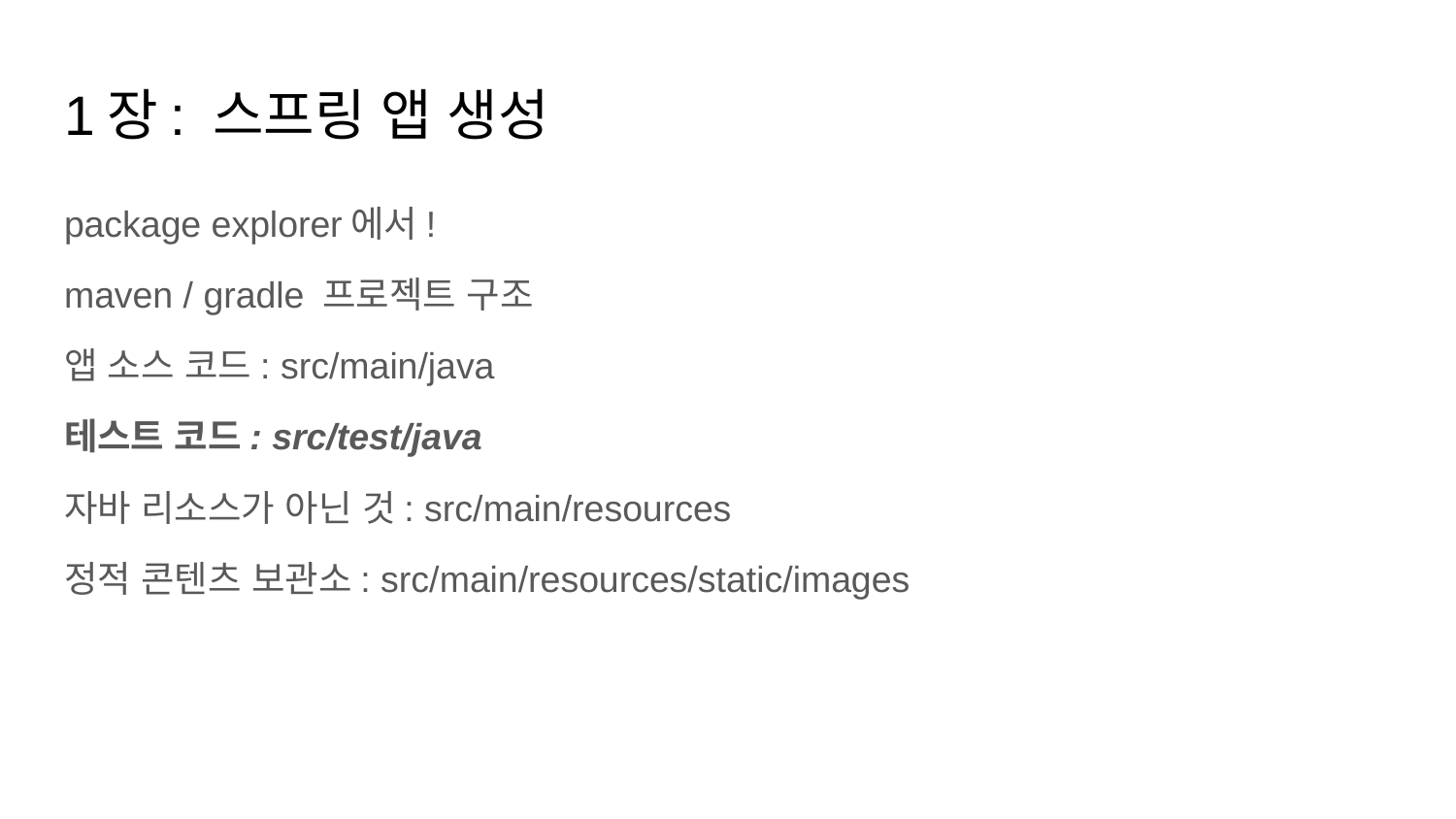

# 1장: 스프링 앱 생성

package explorer에서!
maven / gradle 프로젝트 구조
앱 소스 코드: src/main/java
테스트 코드: src/test/java
자바 리소스가 아닌 것: src/main/resources
정적 콘텐츠 보관소: src/main/resources/static/images